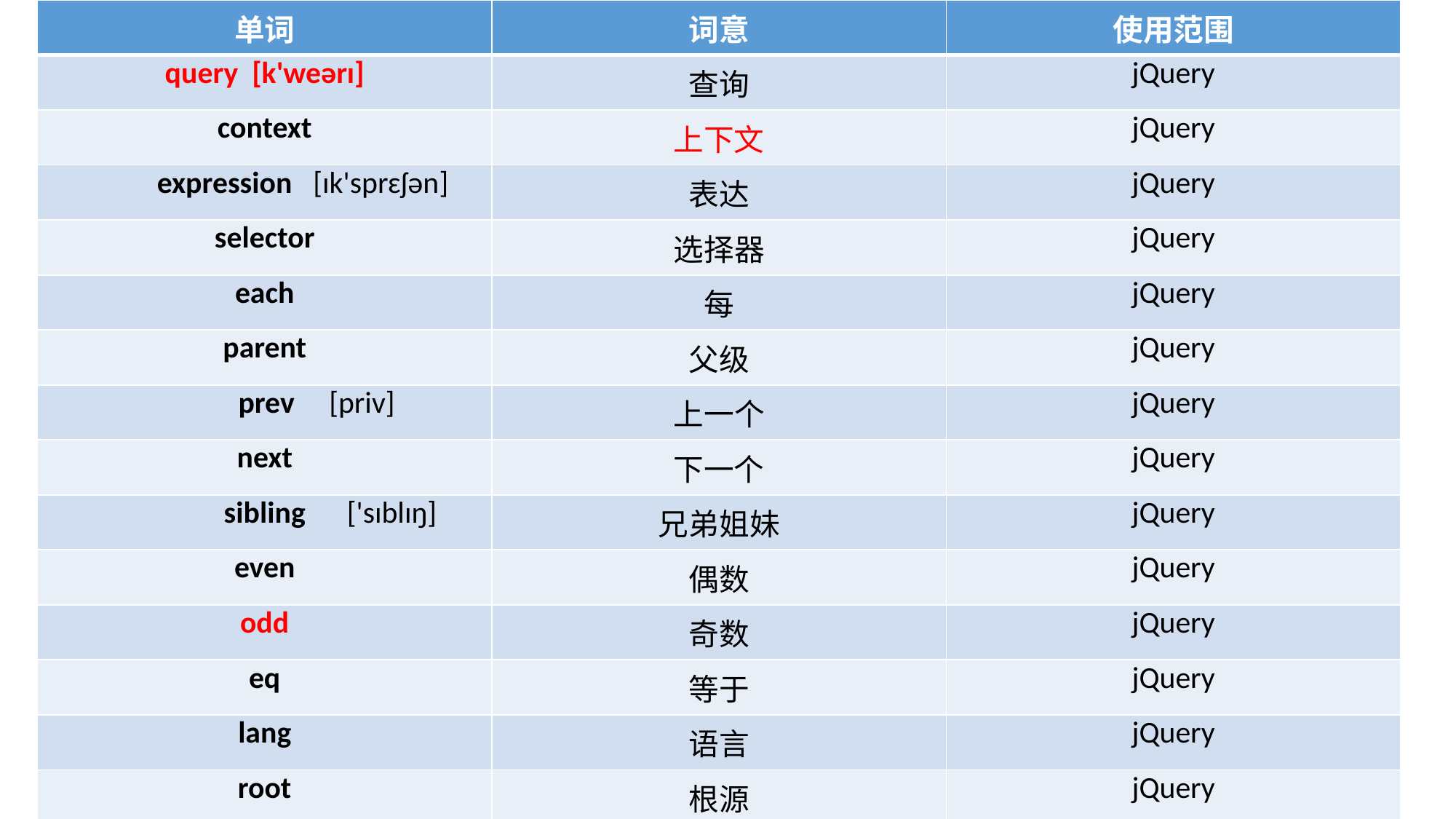

| 单词 | 词意 | 使用范围 |
| --- | --- | --- |
| query [k'weərɪ] | 查询 | jQuery |
| context | 上下文 | jQuery |
| expression [ɪk'sprɛʃən] | 表达 | jQuery |
| selector | 选择器 | jQuery |
| each | 每 | jQuery |
| parent | 父级 | jQuery |
| prev [priv] | 上一个 | jQuery |
| next | 下一个 | jQuery |
| sibling ['sɪblɪŋ] | 兄弟姐妹 | jQuery |
| even | 偶数 | jQuery |
| odd | 奇数 | jQuery |
| eq | 等于 | jQuery |
| lang | 语言 | jQuery |
| root | 根源 | jQuery |
| has | 有 | jQuery |
| hidden | 隐藏 | jQuery |